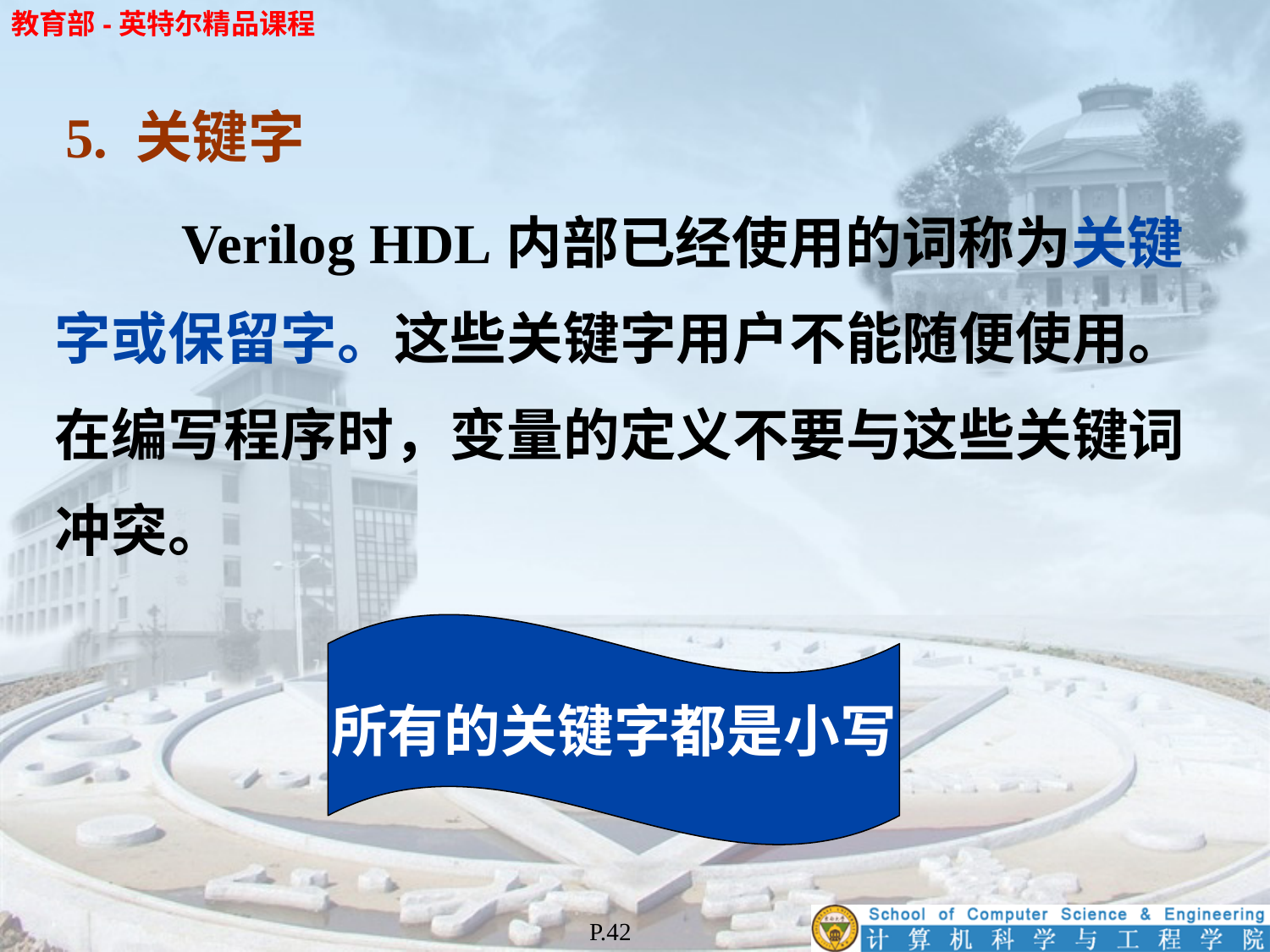

5. 关键字
	Verilog HDL内部已经使用的词称为关键
字或保留字。这些关键字用户不能随便使用。
在编写程序时，变量的定义不要与这些关键词
冲突。
所有的关键字都是小写
P.42